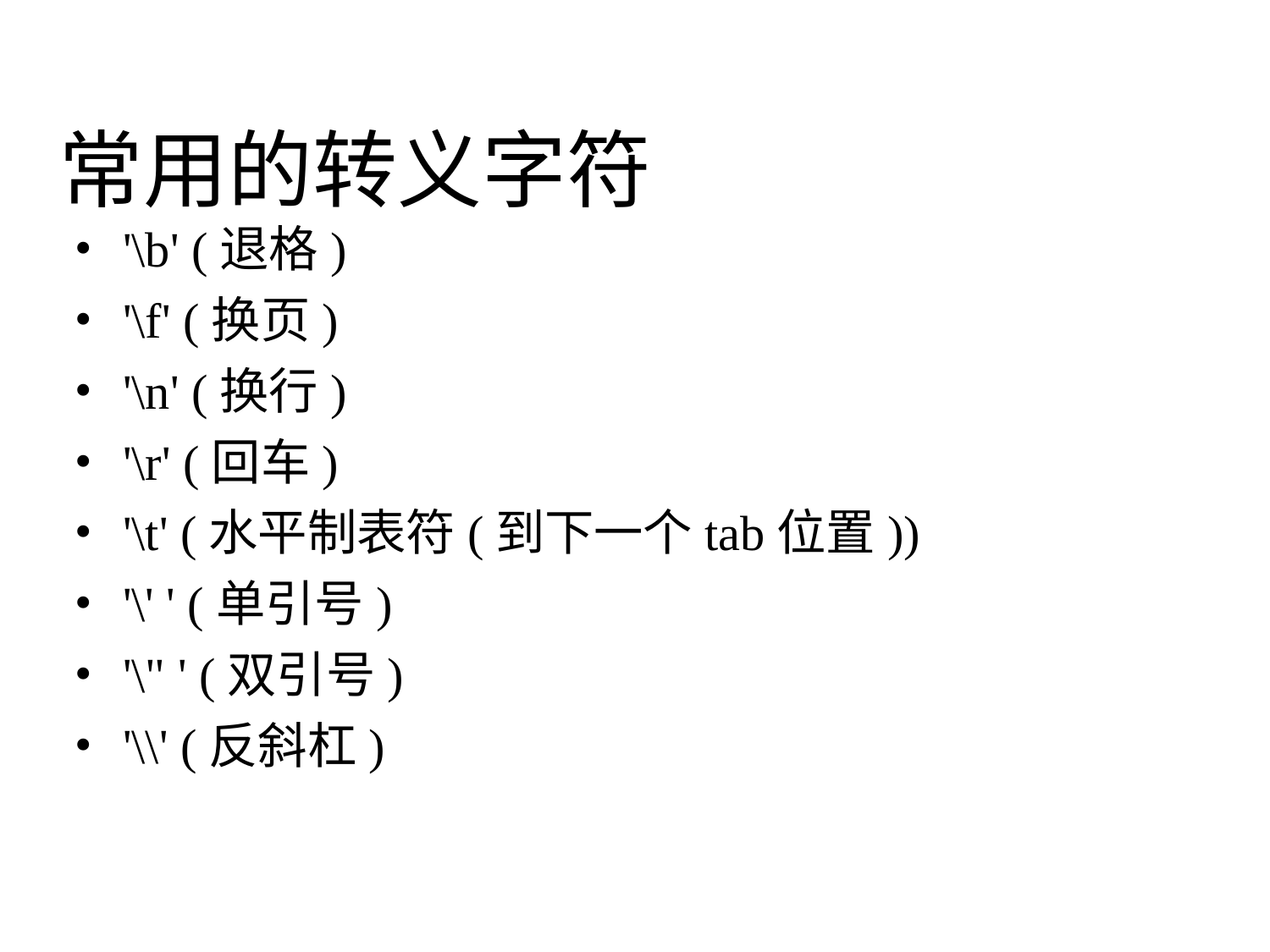

常用的转义字符
'\b' (退格)
'\f' (换页)
'\n' (换行)
'\r' (回车)
'\t' (水平制表符(到下一个tab位置))
'\' ' (单引号)
'\" ' (双引号)
'\\' (反斜杠)